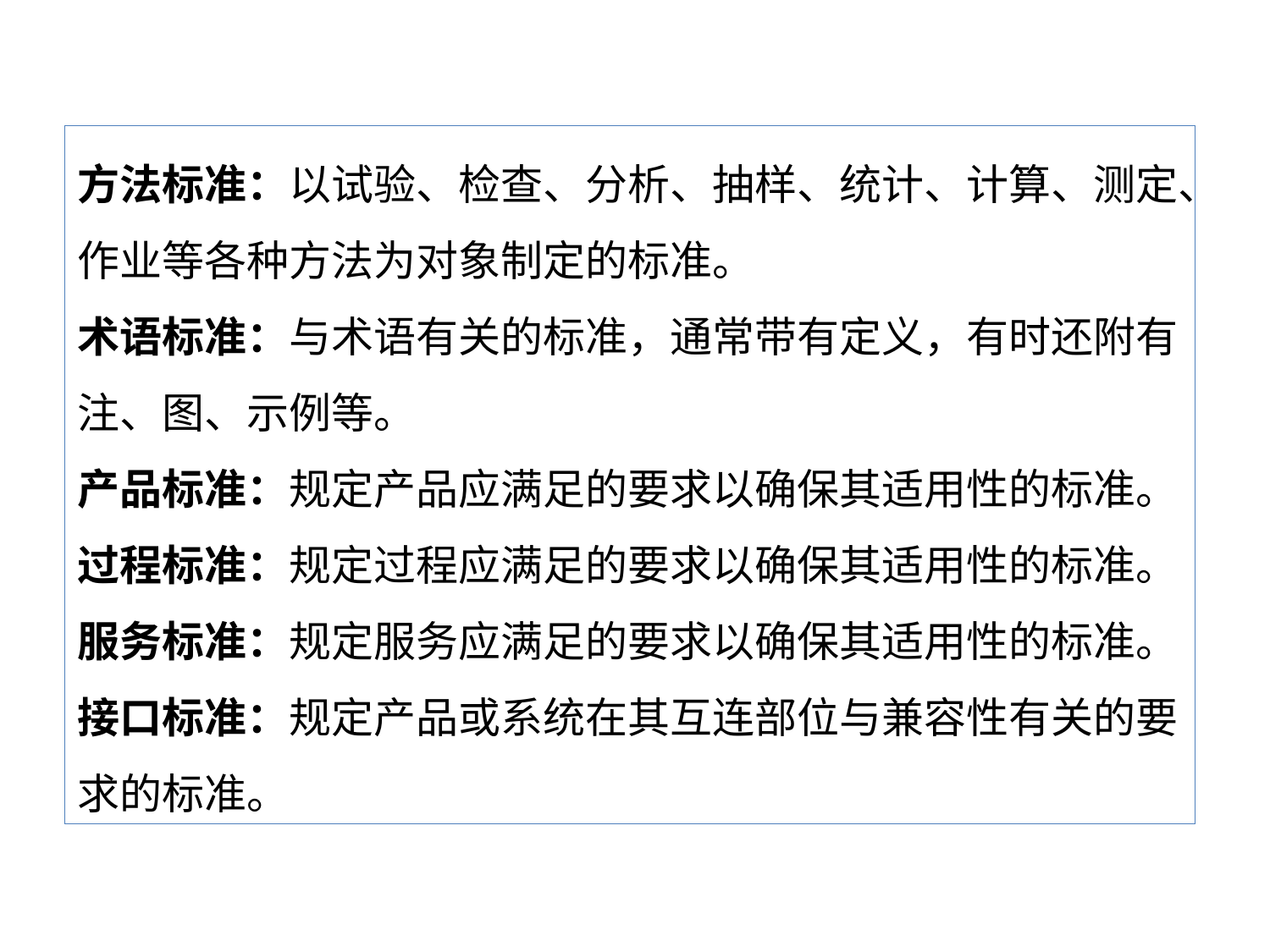

方法标准：以试验、检查、分析、抽样、统计、计算、测定、作业等各种方法为对象制定的标准。
术语标准：与术语有关的标准，通常带有定义，有时还附有注、图、示例等。
产品标准：规定产品应满足的要求以确保其适用性的标准。
过程标准：规定过程应满足的要求以确保其适用性的标准。
服务标准：规定服务应满足的要求以确保其适用性的标准。
接口标准：规定产品或系统在其互连部位与兼容性有关的要求的标准。